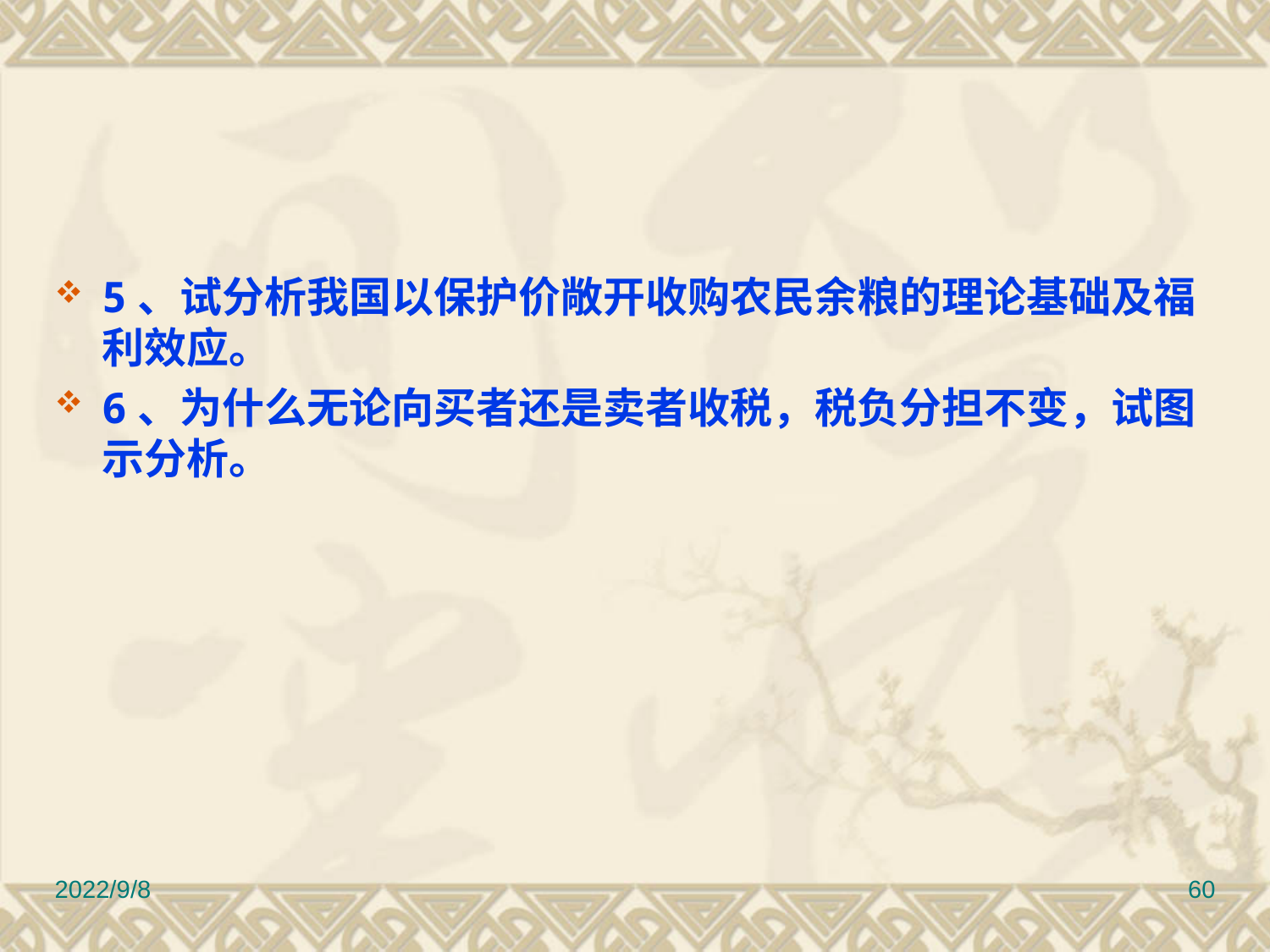

5、试分析我国以保护价敞开收购农民余粮的理论基础及福利效应。
6、为什么无论向买者还是卖者收税，税负分担不变，试图示分析。
2022/9/8
60